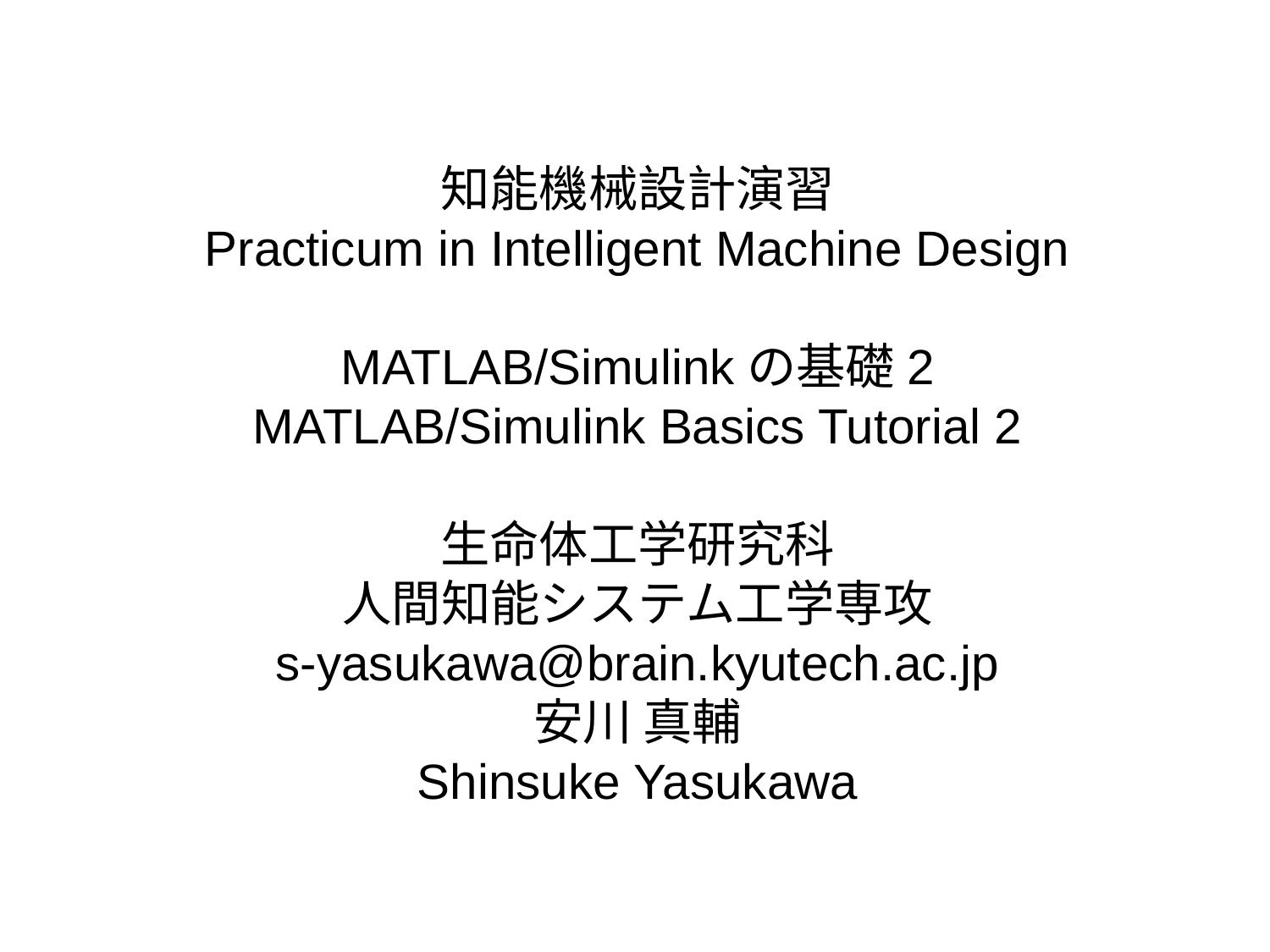

知能機械設計演習
Practicum in Intelligent Machine Design

MATLAB/Simulinkの基礎2
MATLAB/Simulink Basics Tutorial 2
生命体工学研究科
人間知能システム工学専攻
s-yasukawa@brain.kyutech.ac.jp
安川 真輔
Shinsuke Yasukawa